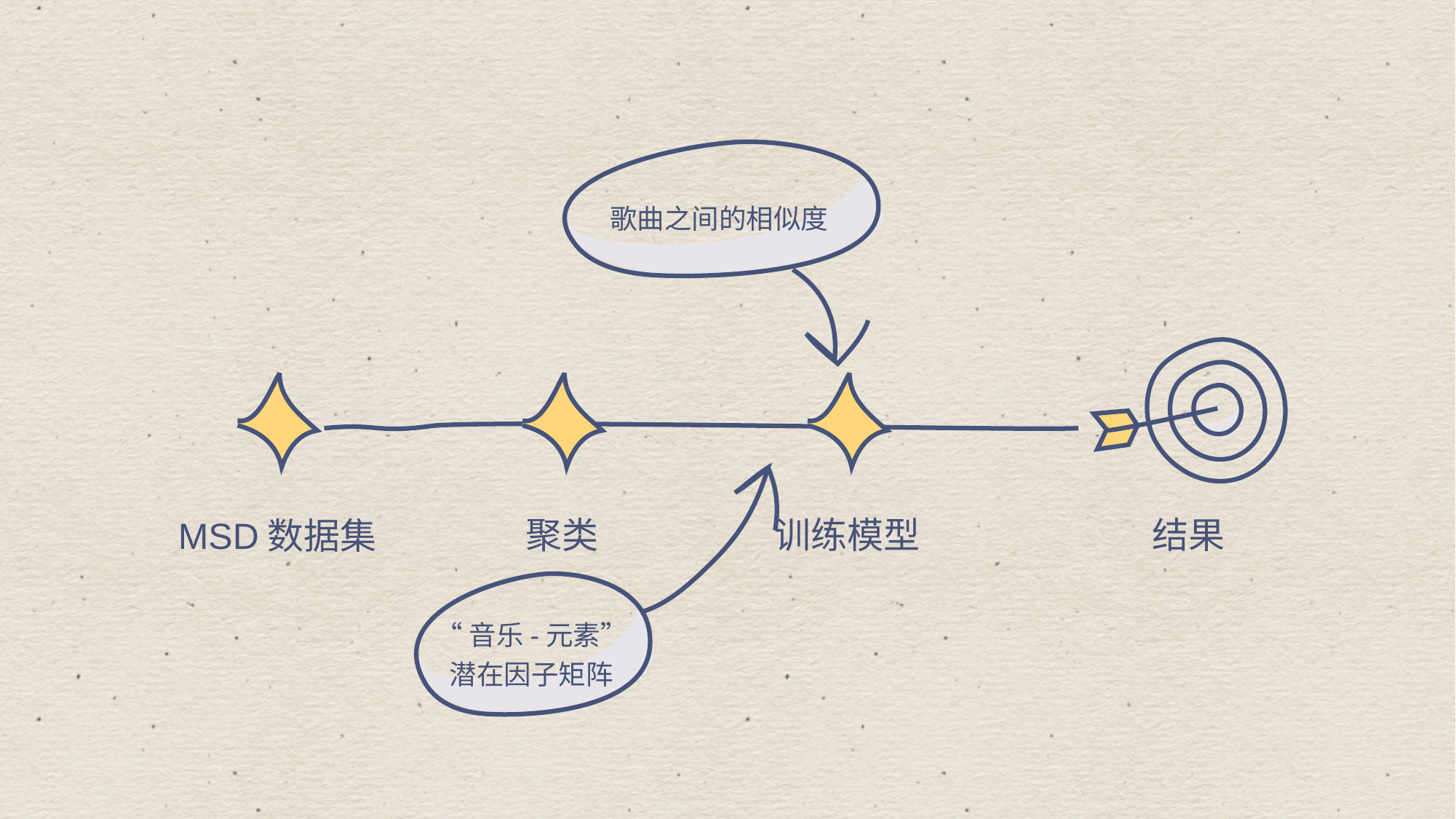

歌曲之间的相似度

“音乐-元素”
潜在因子矩阵
训练模型
MSD数据集
聚类
结果